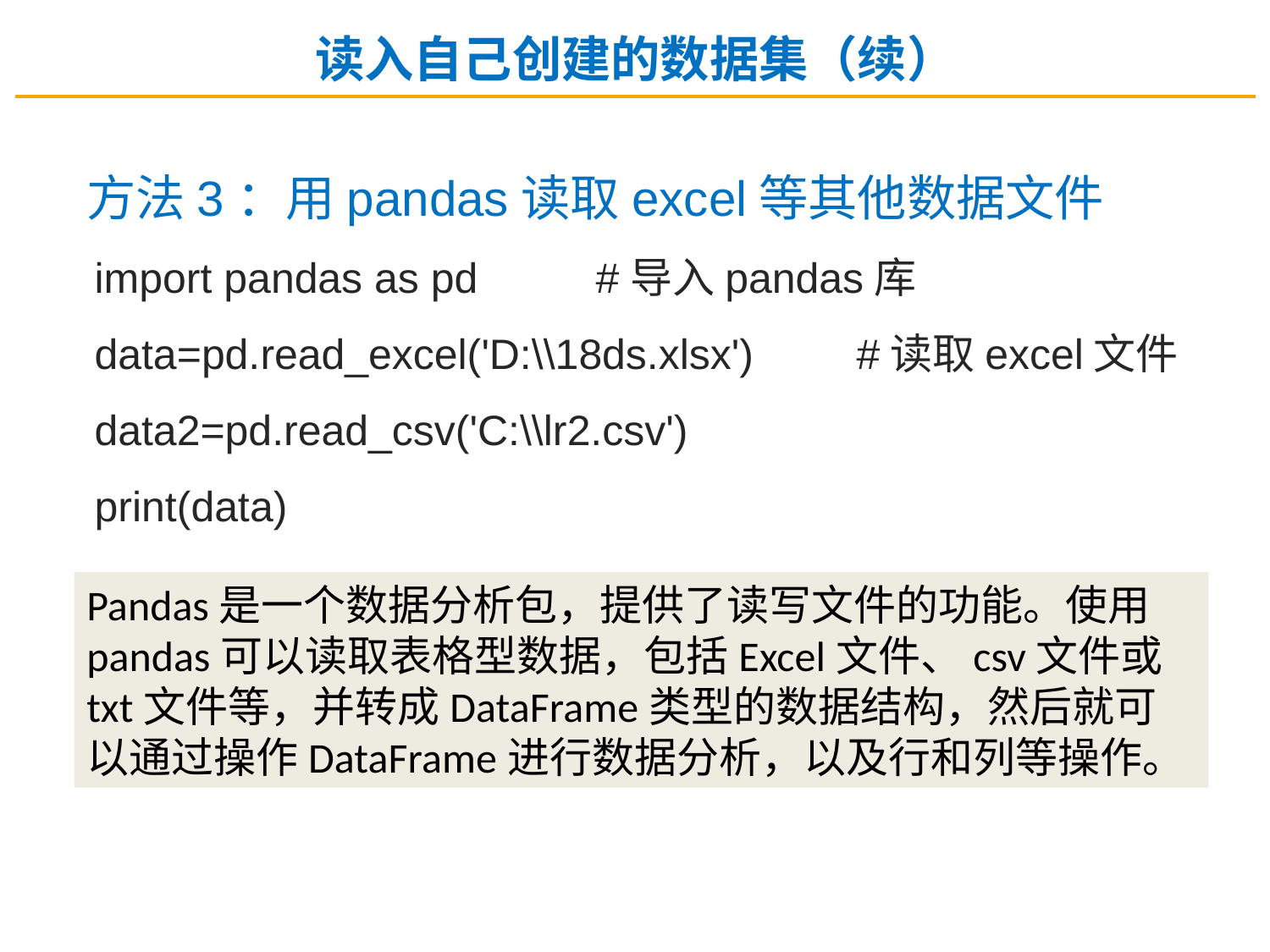

读入自己创建的数据集（续）
方法3：用pandas读取excel等其他数据文件
import pandas as pd          #导入pandas库
data=pd.read_excel('D:\\18ds.xlsx') 	#读取excel文件
data2=pd.read_csv('C:\\lr2.csv')
print(data)
Pandas是一个数据分析包，提供了读写文件的功能。使用pandas可以读取表格型数据，包括Excel文件、csv文件或txt文件等，并转成DataFrame类型的数据结构，然后就可以通过操作DataFrame进行数据分析，以及行和列等操作。